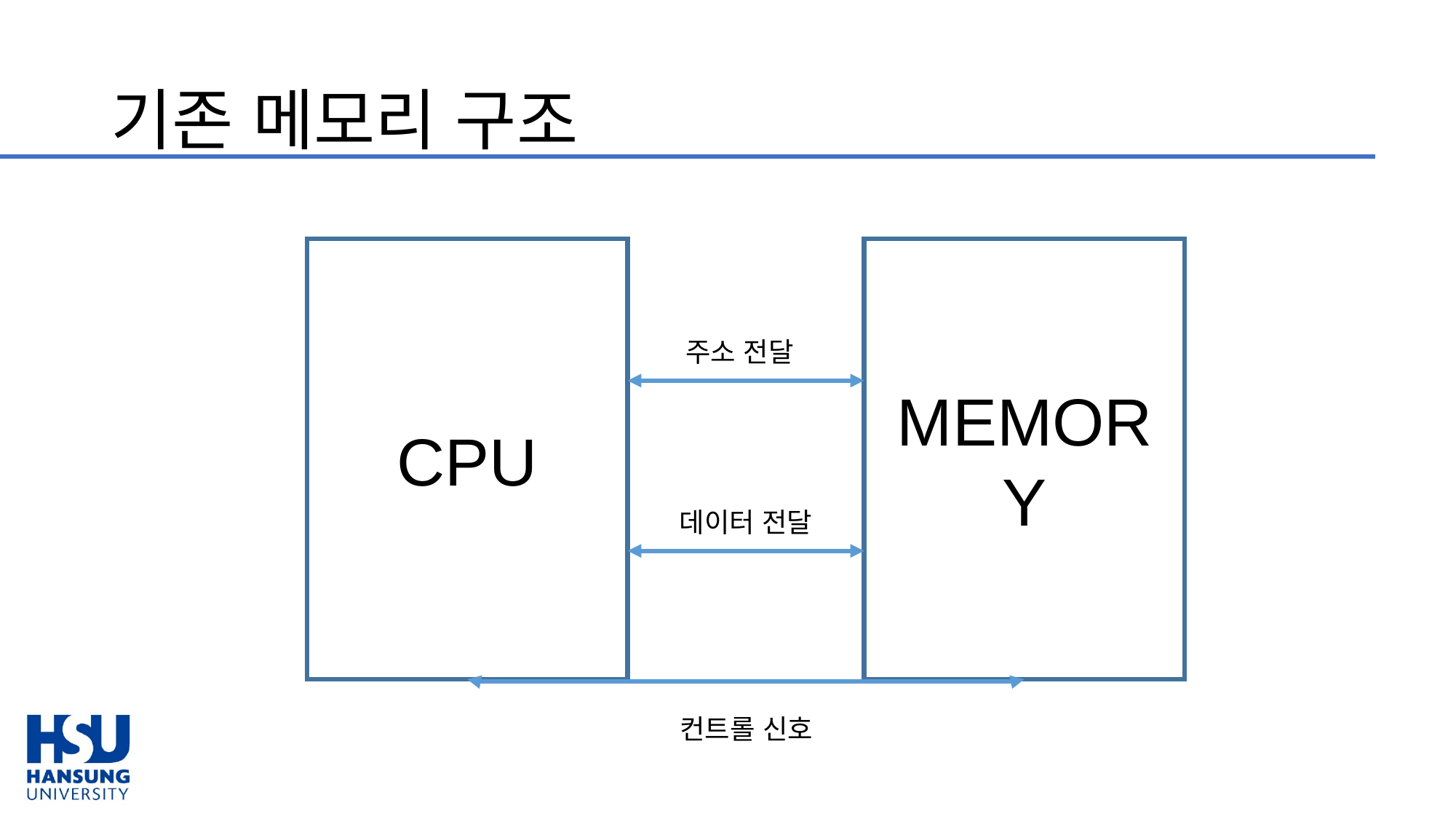

# 기존 메모리 구조
CPU
MEMORY
주소 전달
데이터 전달
컨트롤 신호